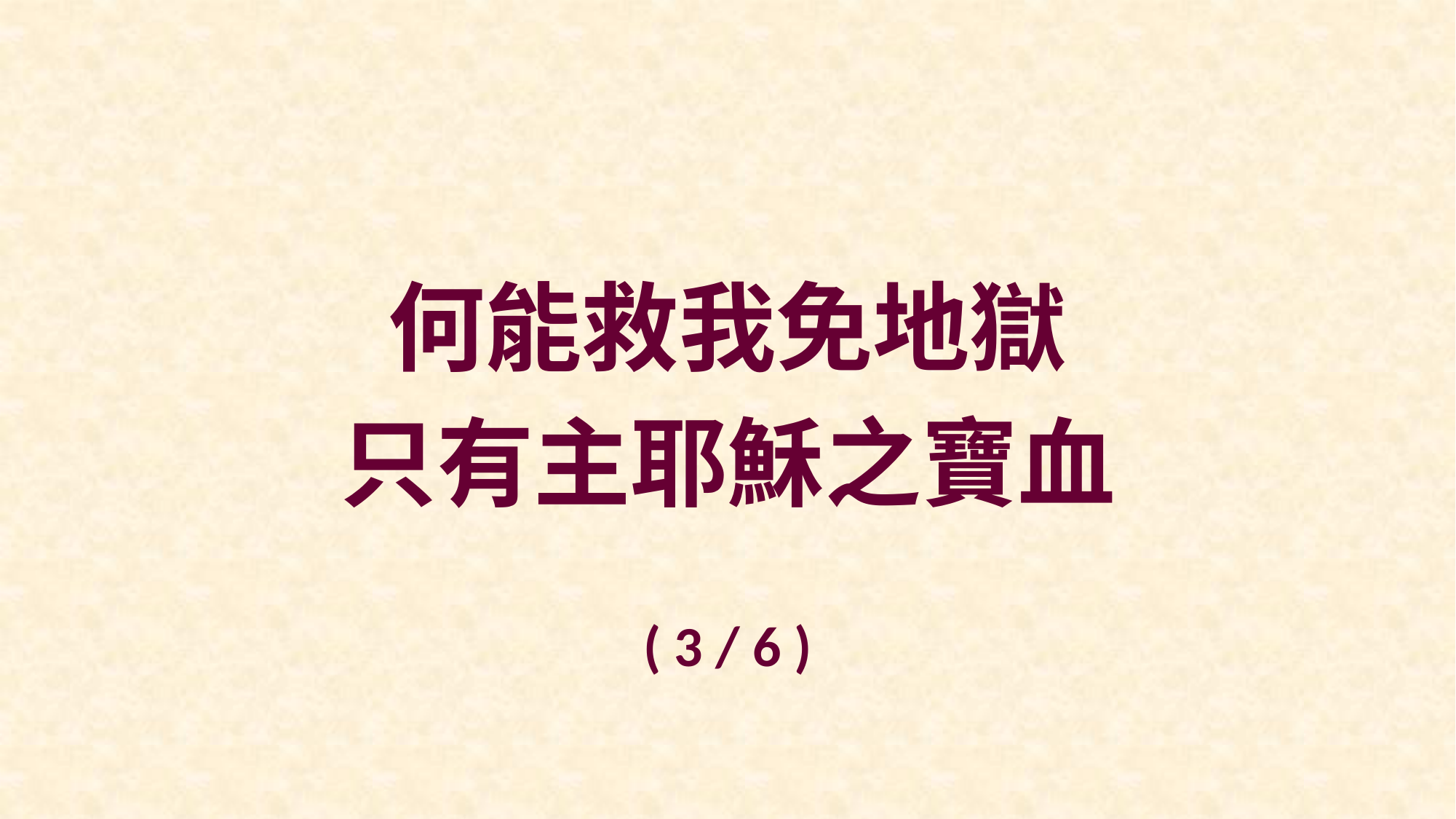

何能救我免地獄
只有主耶穌之寶血
( 3 / 6 )